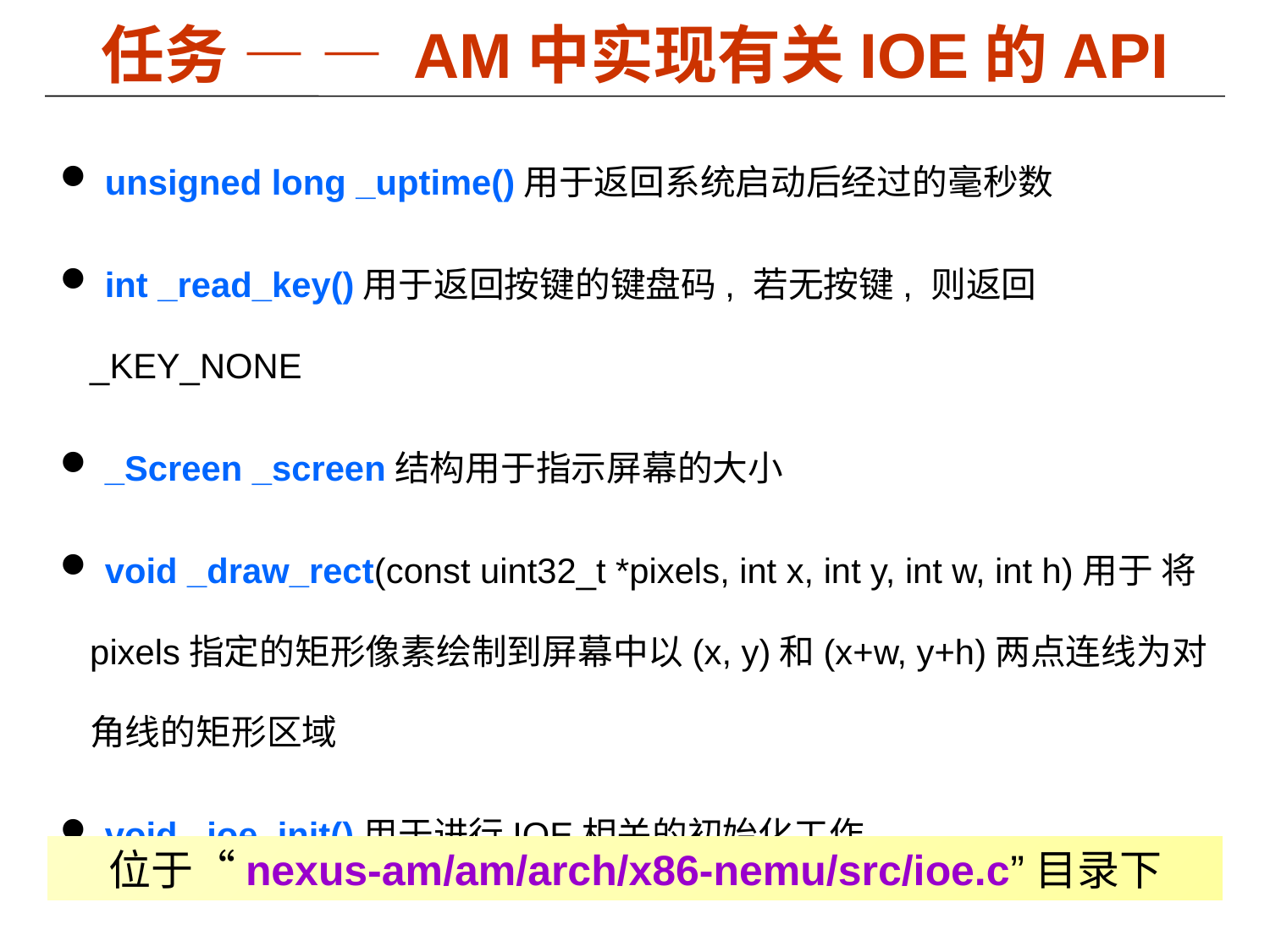

# 任务 — — AM中实现有关IOE的API
 unsigned long _uptime()用于返回系统启动后经过的毫秒数
 int _read_key()用于返回按键的键盘码, 若无按键, 则返回_KEY_NONE
 _Screen _screen结构用于指示屏幕的大小
 void _draw_rect(const uint32_t *pixels, int x, int y, int w, int h)用于 将pixels指定的矩形像素绘制到屏幕中以(x, y)和(x+w, y+h)两点连线为对角线的矩形区域
 void _ioe_init()用于进行IOE相关的初始化工作
位于“nexus-am/am/arch/x86-nemu/src/ioe.c”目录下